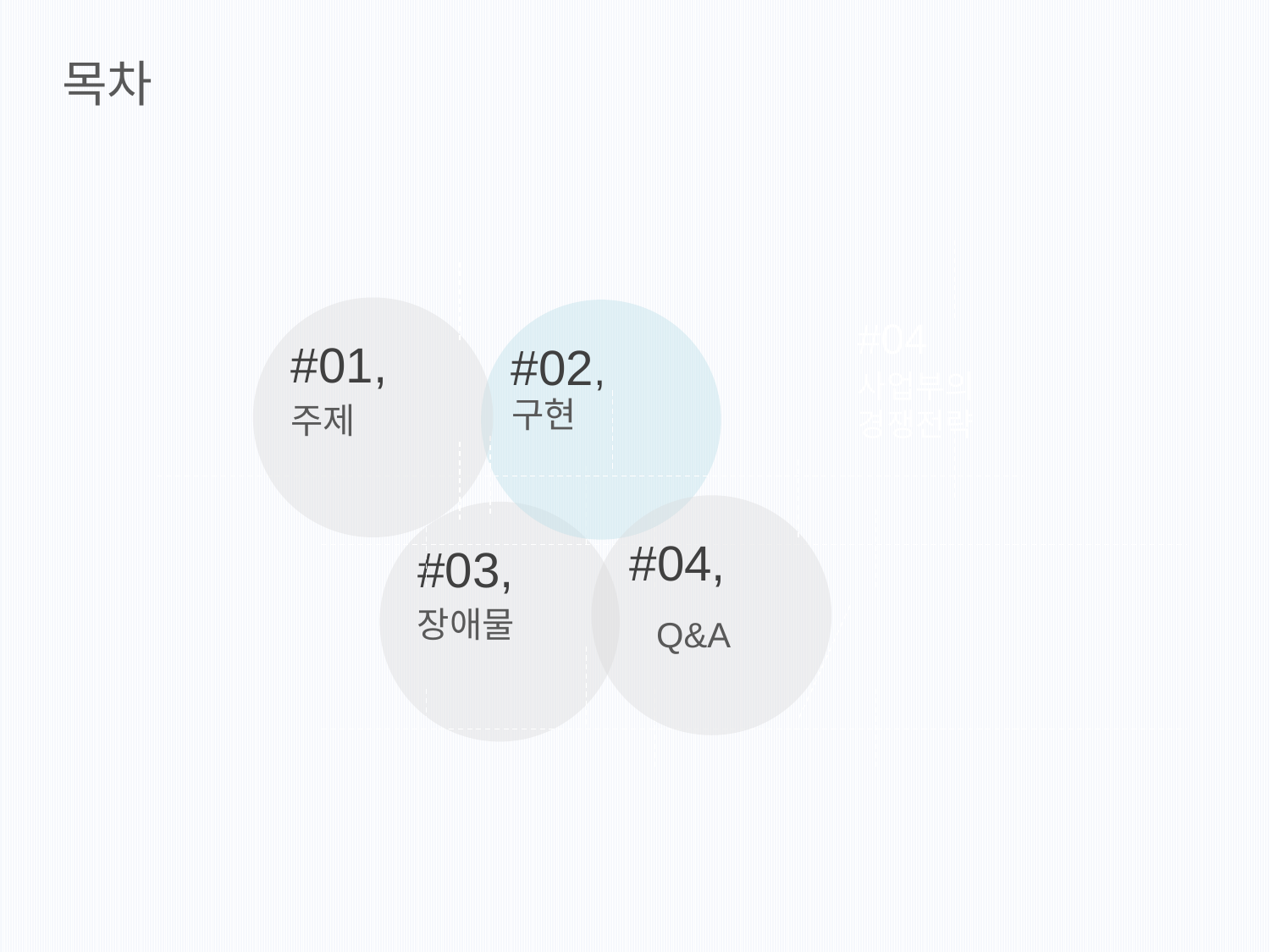

목차

#01,
주제

#02,
구현
#04
사업부의
경쟁전략

#04,
Q&A

#03,
장애물